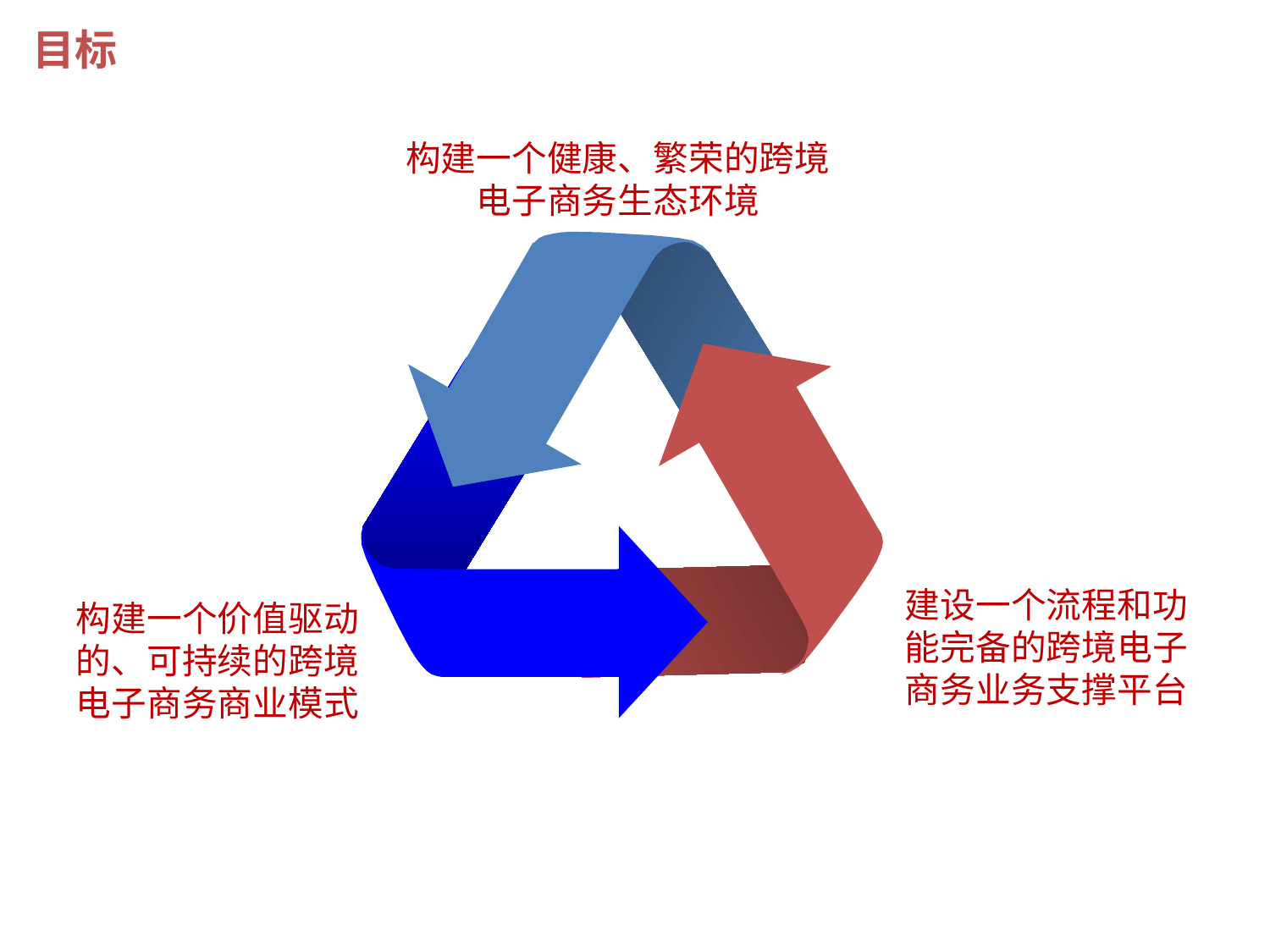

目标
构建一个健康、繁荣的跨境电子商务生态环境

建设一个流程和功能完备的跨境电子商务业务支撑平台
构建一个价值驱动的、可持续的跨境电子商务商业模式